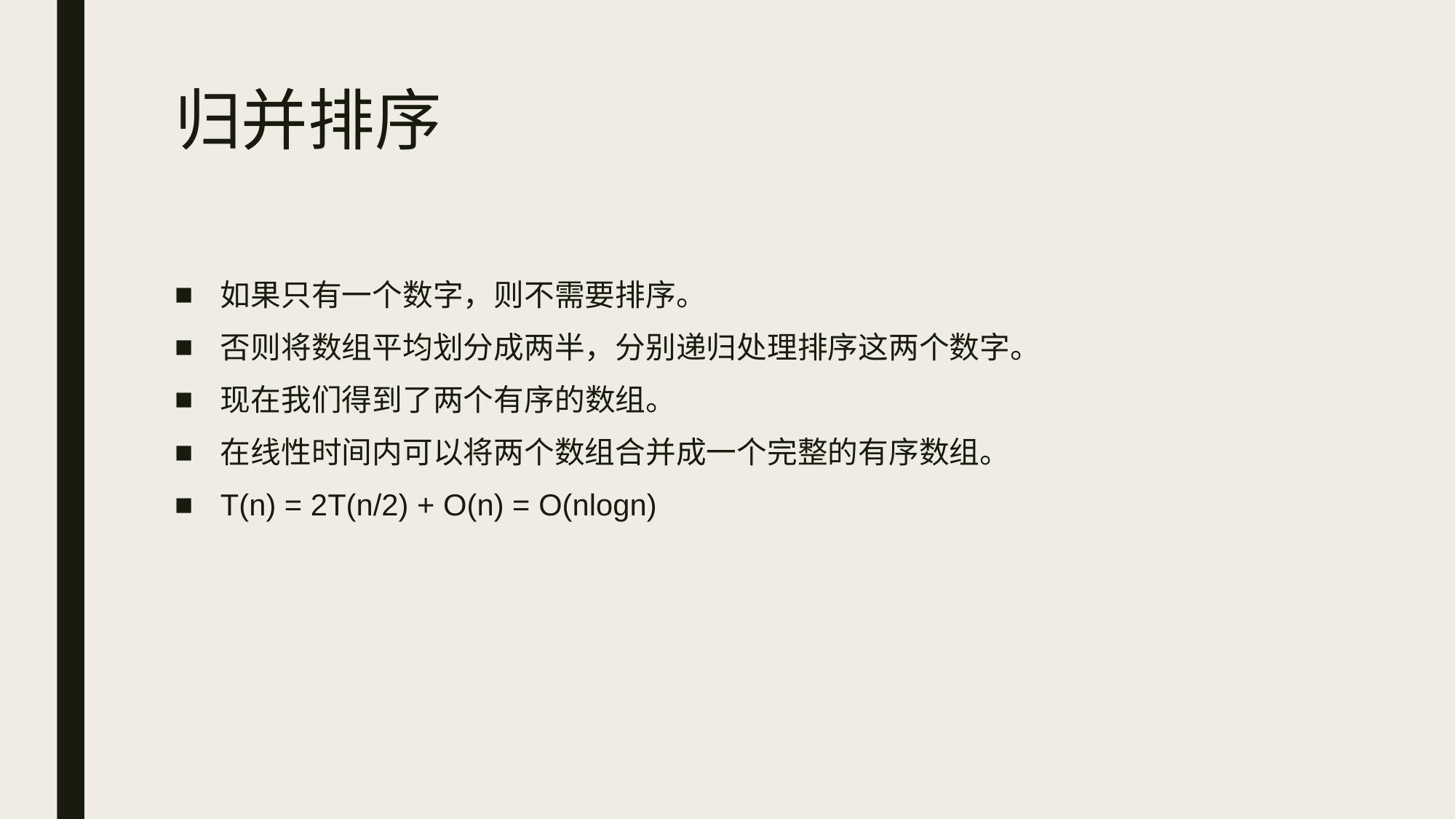

# 归并排序
如果只有一个数字，则不需要排序。
否则将数组平均划分成两半，分别递归处理排序这两个数字。
现在我们得到了两个有序的数组。
在线性时间内可以将两个数组合并成一个完整的有序数组。
T(n) = 2T(n/2) + O(n) = O(nlogn)